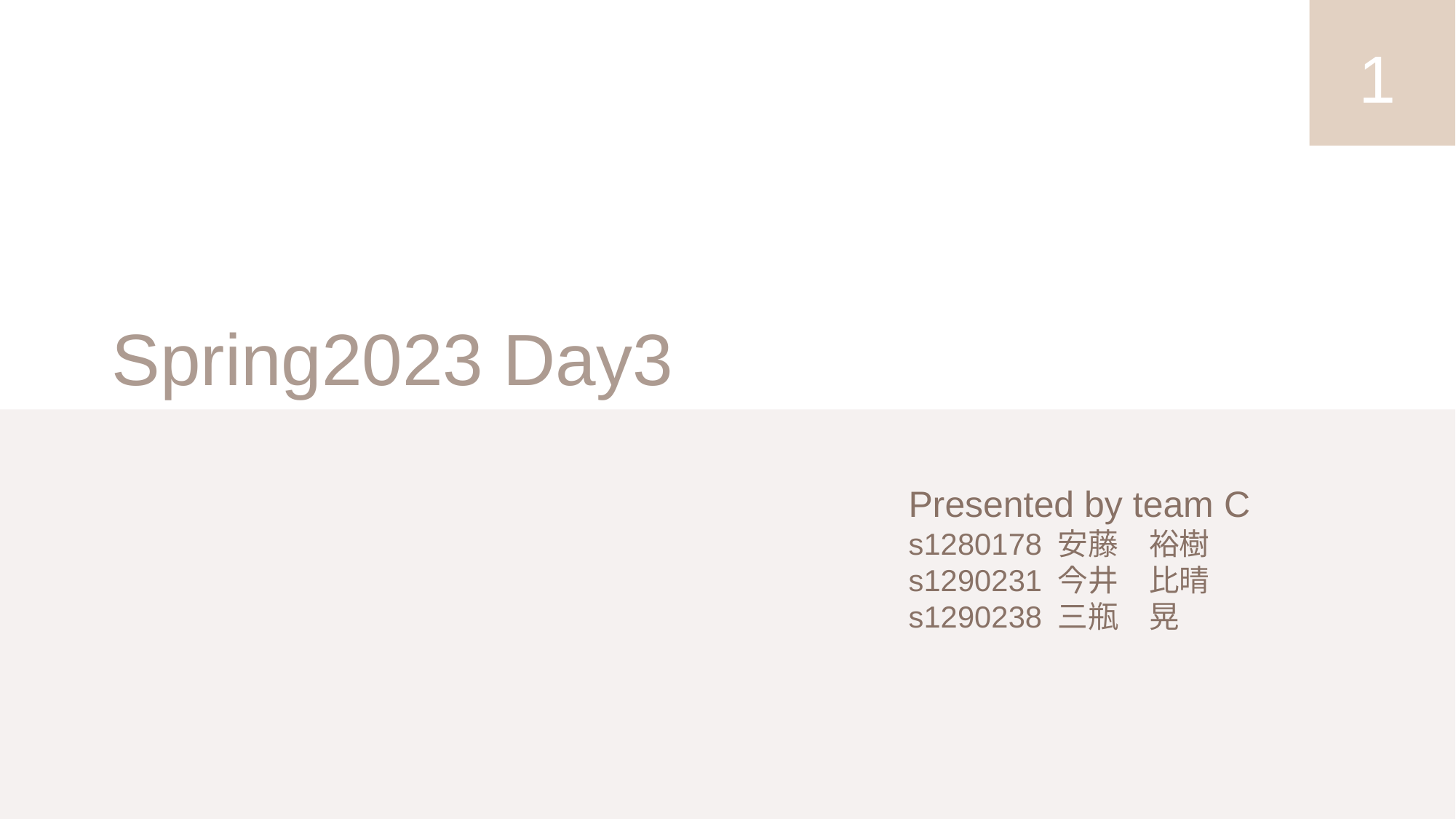

1
# Spring2023 Day3
Presented by team C
s1280178 安藤　裕樹
s1290231 今井　比晴
s1290238 三瓶　晃